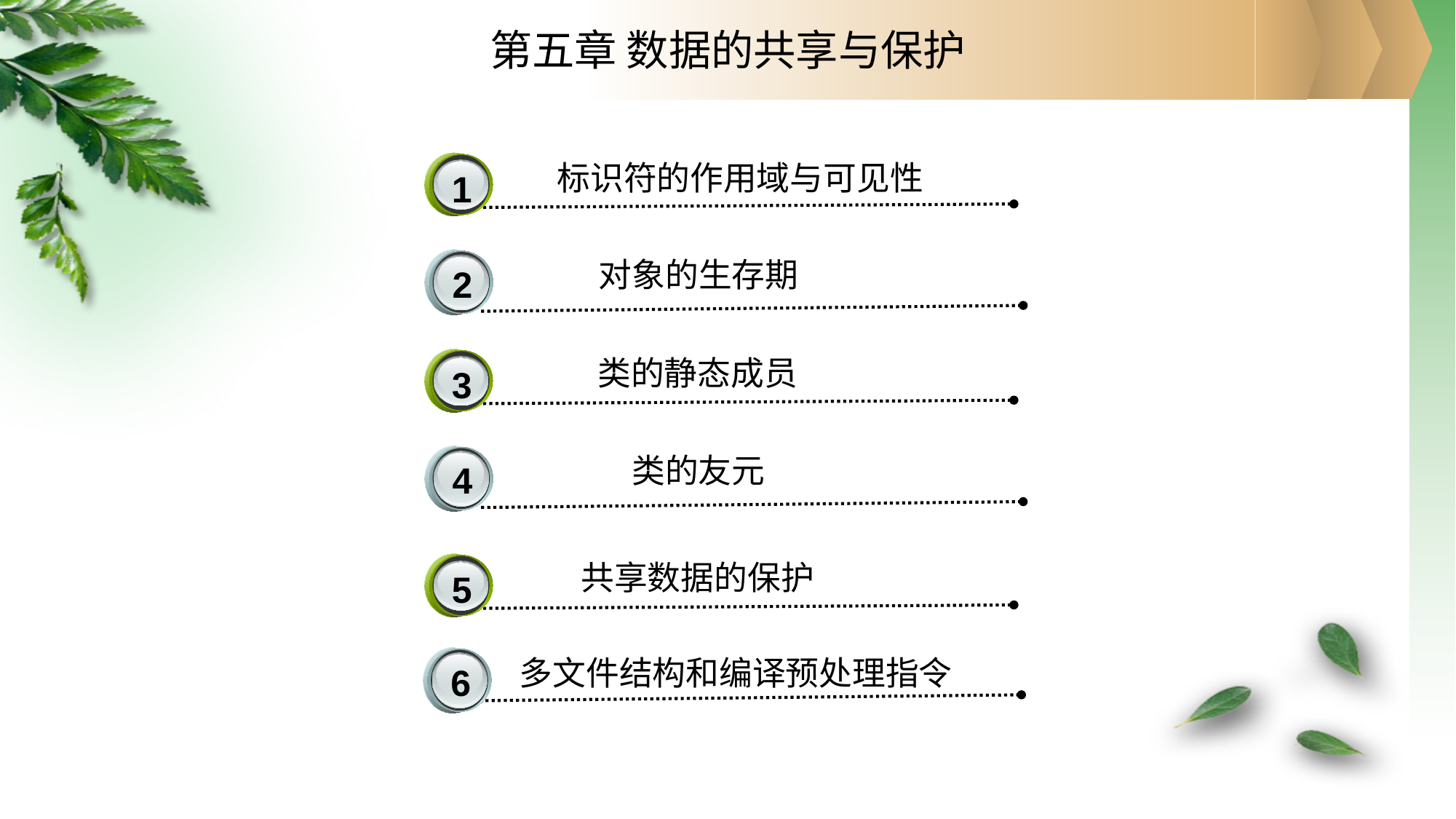

第五章 数据的共享与保护
标识符的作用域与可见性

1

对象的生存期

2

类的静态成员

3

类的友元

4

共享数据的保护

5

多文件结构和编译预处理指令

6